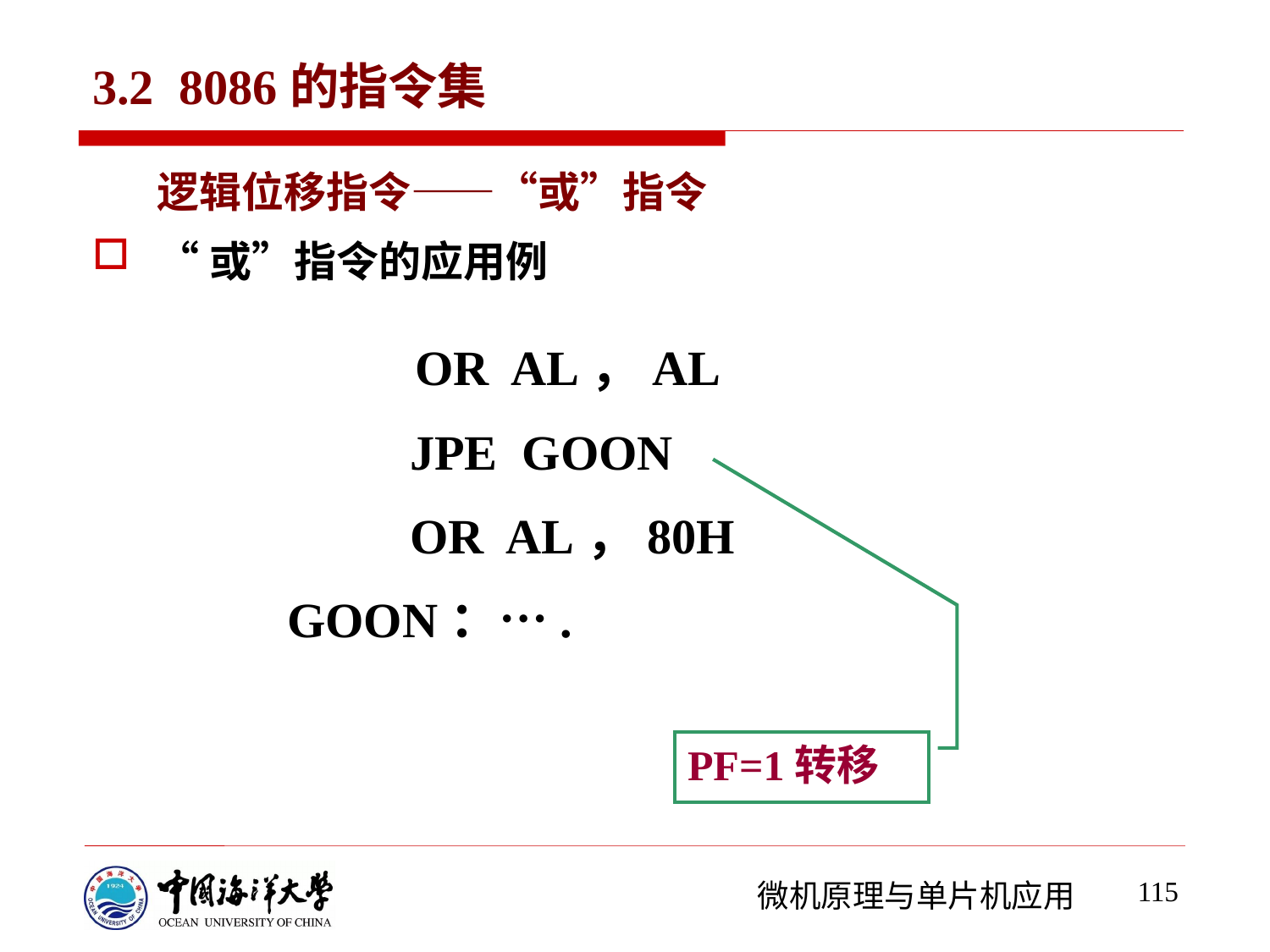

# 3.2  8086的指令集
逻辑位移指令——“或”指令
“或”指令的应用例

         OR  AL，AL
          JPE  GOON
          OR  AL，80H
GOON：….
PF=1转移
115